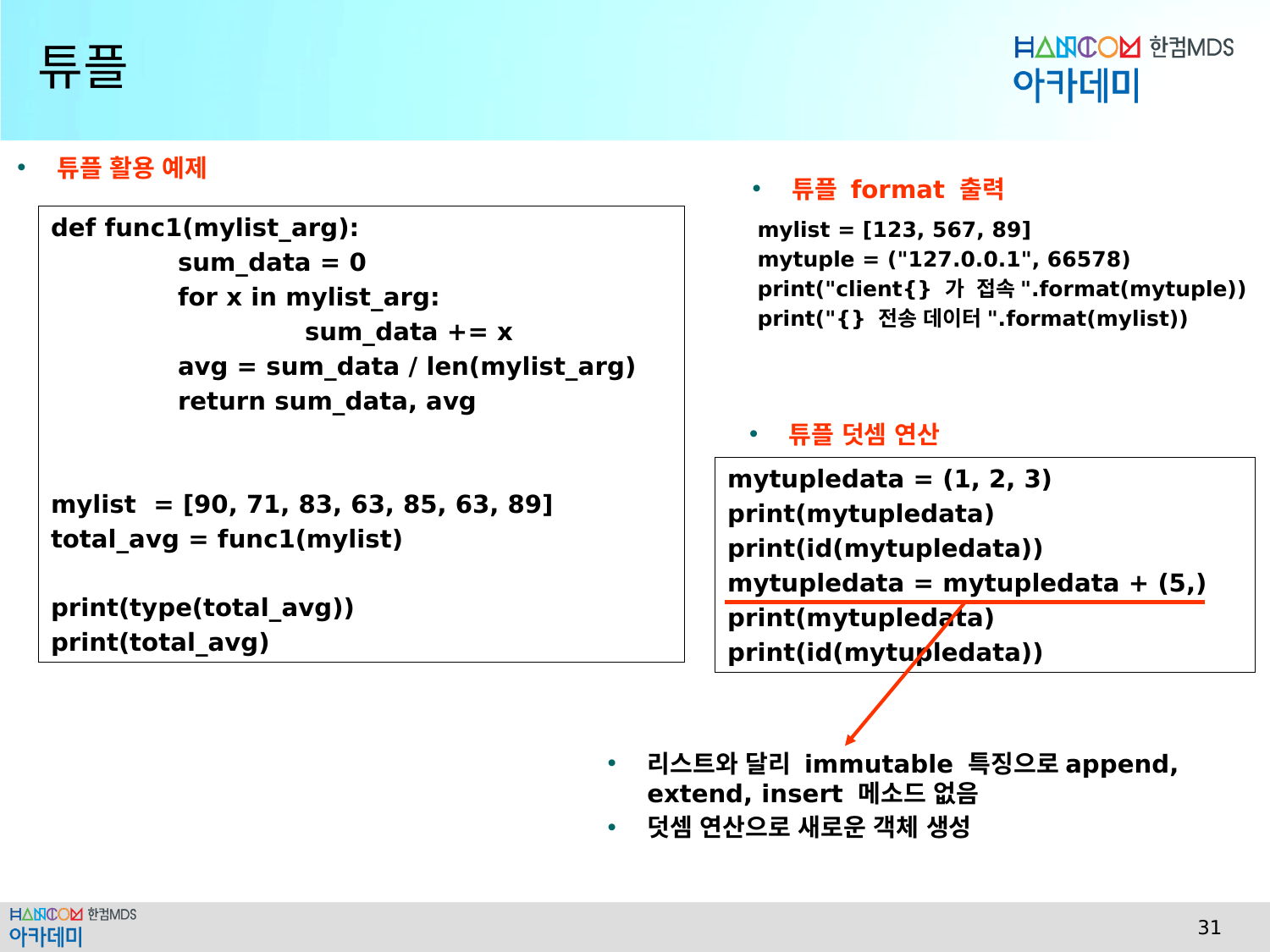

# 튜플
튜플 활용 예제
튜플 format 출력
def func1(mylist_arg):
	sum_data = 0
	for x in mylist_arg:
		sum_data += x
	avg = sum_data / len(mylist_arg)
	return sum_data, avg

mylist  = [90, 71, 83, 63, 85, 63, 89]
total_avg = func1(mylist)

print(type(total_avg))
print(total_avg)
mylist = [123, 567, 89]
mytuple = ("127.0.0.1", 66578)
print("client{} 가  접속".format(mytuple))
print("{} 전송 데이터".format(mylist))
튜플 덧셈 연산
mytupledata = (1, 2, 3)
print(mytupledata)
print(id(mytupledata))
mytupledata = mytupledata + (5,)
print(mytupledata)
print(id(mytupledata))
리스트와 달리 immutable 특징으로append, extend, insert 메소드 없음
덧셈 연산으로 새로운 객체 생성
                               31